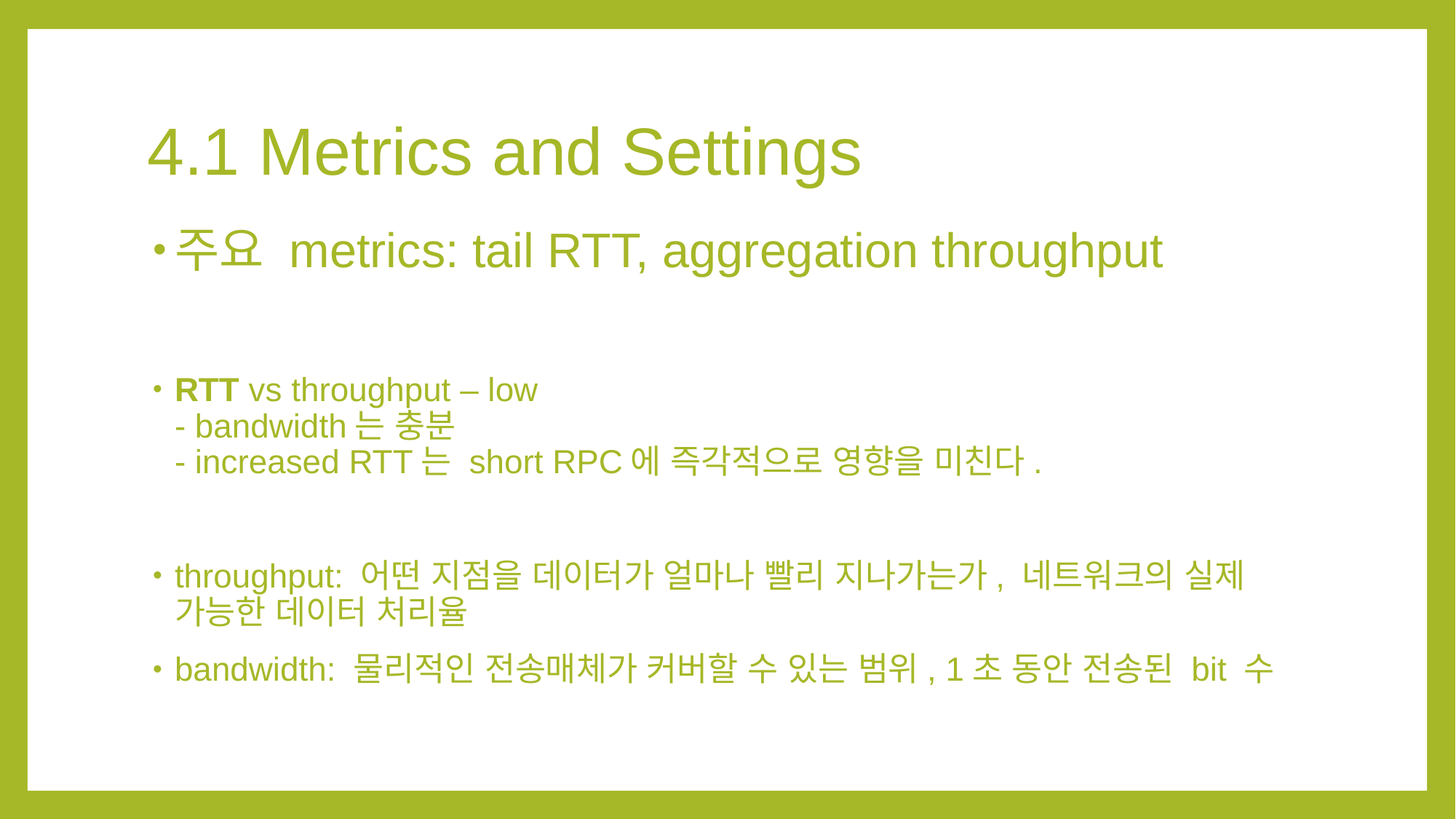

# 4.1 Metrics and Settings
주요 metrics: tail RTT, aggregation throughput

RTT vs throughput – low
- bandwidth는 충분
- increased RTT는 short RPC에 즉각적으로 영향을 미친다.

throughput: 어떤 지점을 데이터가 얼마나 빨리 지나가는가, 네트워크의 실제 가능한 데이터 처리율
bandwidth: 물리적인 전송매체가 커버할 수 있는 범위, 1초 동안 전송된 bit 수